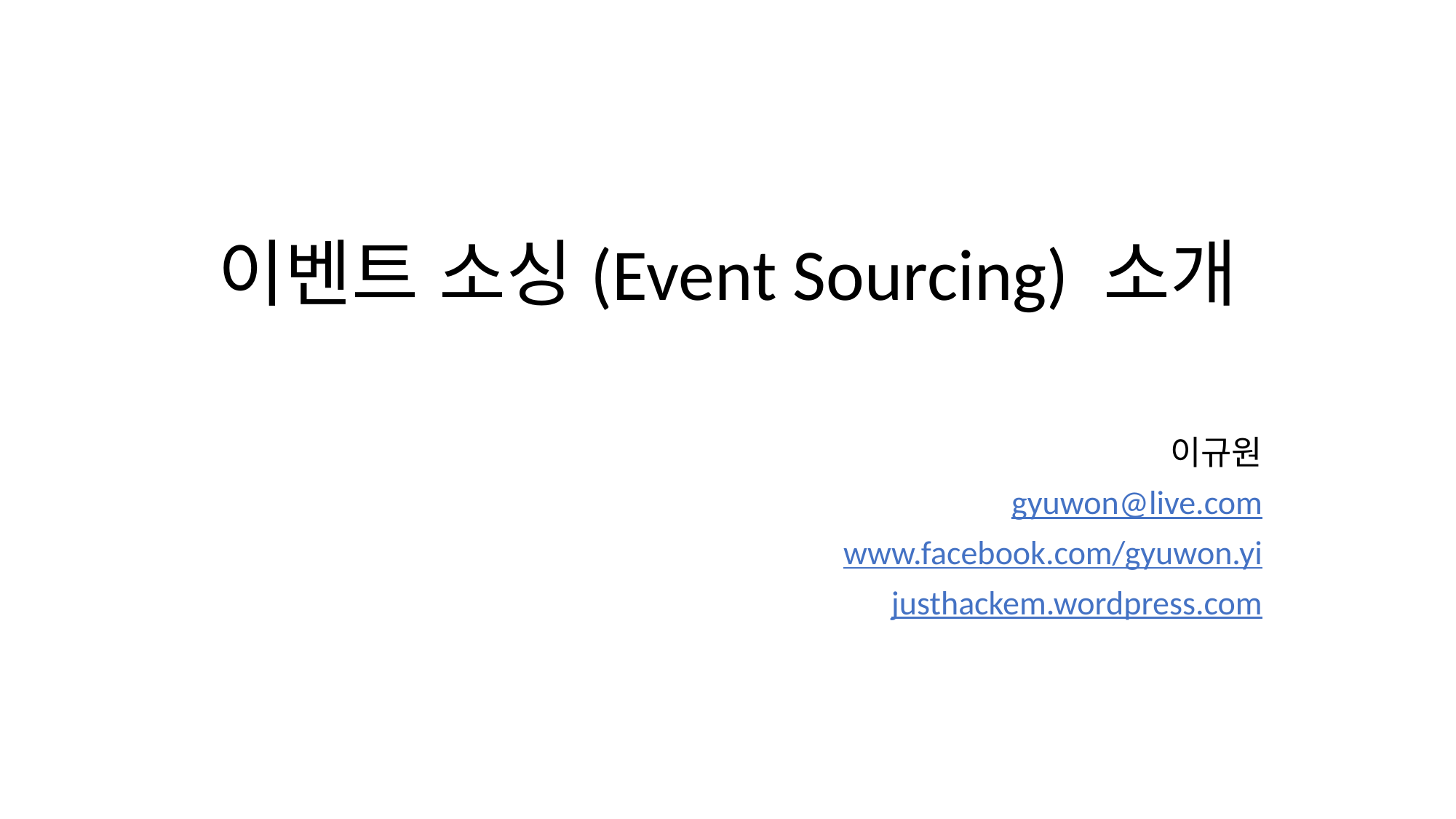

# 이벤트 소싱(Event Sourcing) 소개
이규원
gyuwon@live.com
www.facebook.com/gyuwon.yi
justhackem.wordpress.com